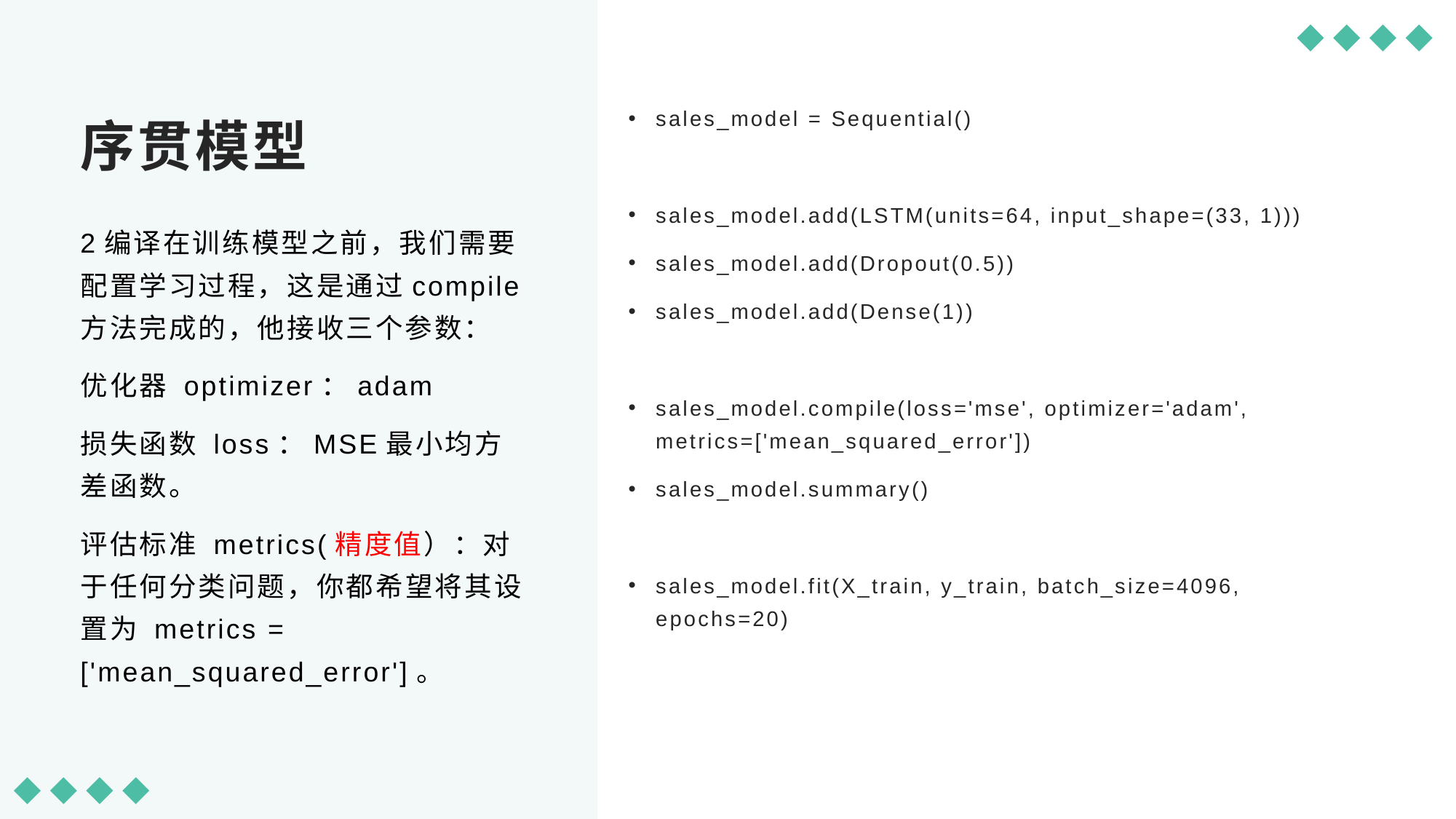

sales_model = Sequential()

sales_model.add(LSTM(units=64, input_shape=(33, 1)))
sales_model.add(Dropout(0.5))
sales_model.add(Dense(1))

sales_model.compile(loss='mse', optimizer='adam', metrics=['mean_squared_error'])
sales_model.summary()

sales_model.fit(X_train, y_train, batch_size=4096, epochs=20)
# 序贯模型
2编译在训练模型之前，我们需要配置学习过程，这是通过compile方法完成的，他接收三个参数：
优化器 optimizer：adam
损失函数 loss：MSE最小均方差函数。
评估标准 metrics(精度值）：对于任何分类问题，你都希望将其设置为 metrics = ['mean_squared_error']。